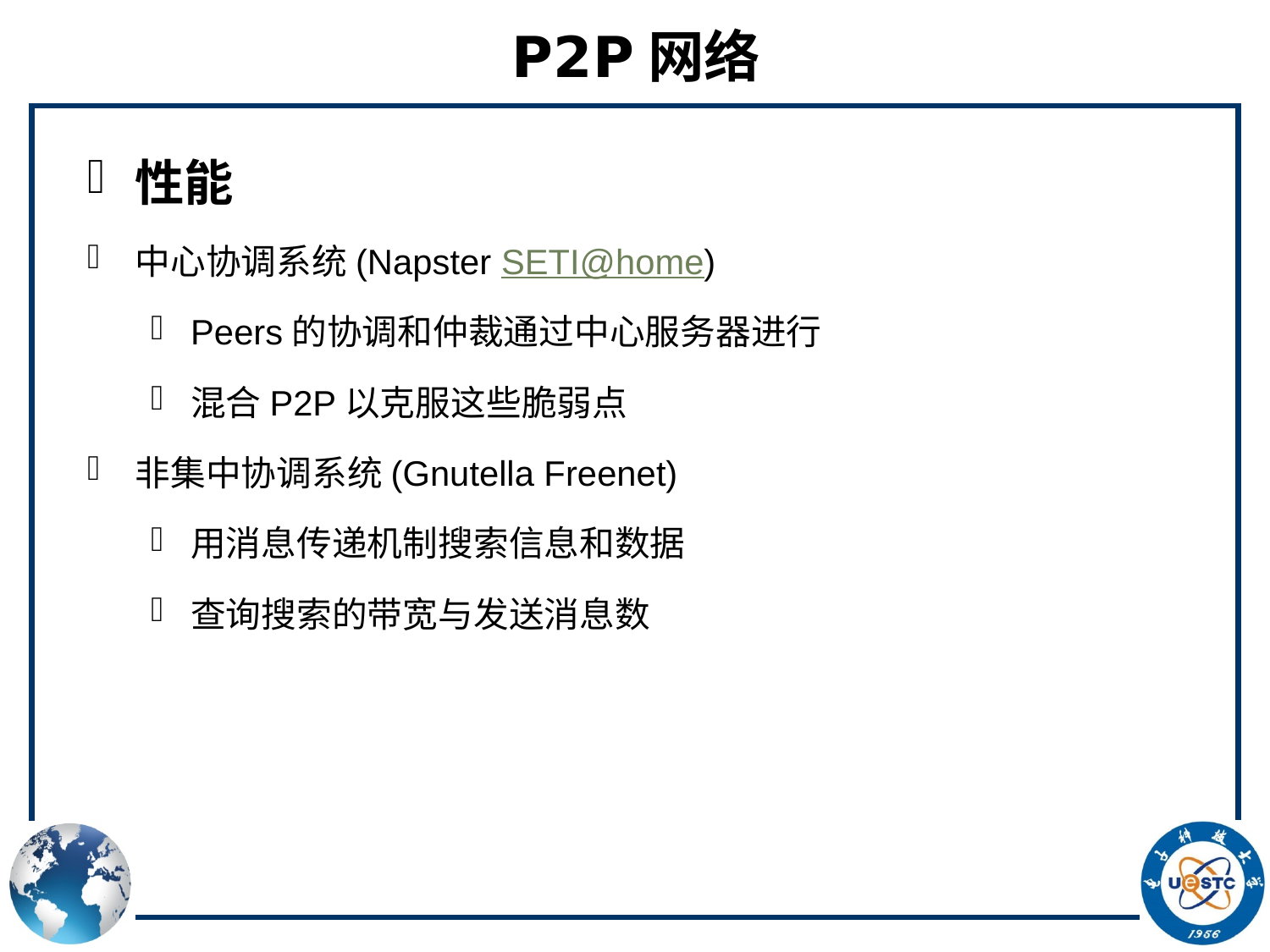

# P2P网络
性能
中心协调系统(Napster SETI@home)
Peers的协调和仲裁通过中心服务器进行
混合P2P以克服这些脆弱点
非集中协调系统(Gnutella Freenet)
用消息传递机制搜索信息和数据
查询搜索的带宽与发送消息数